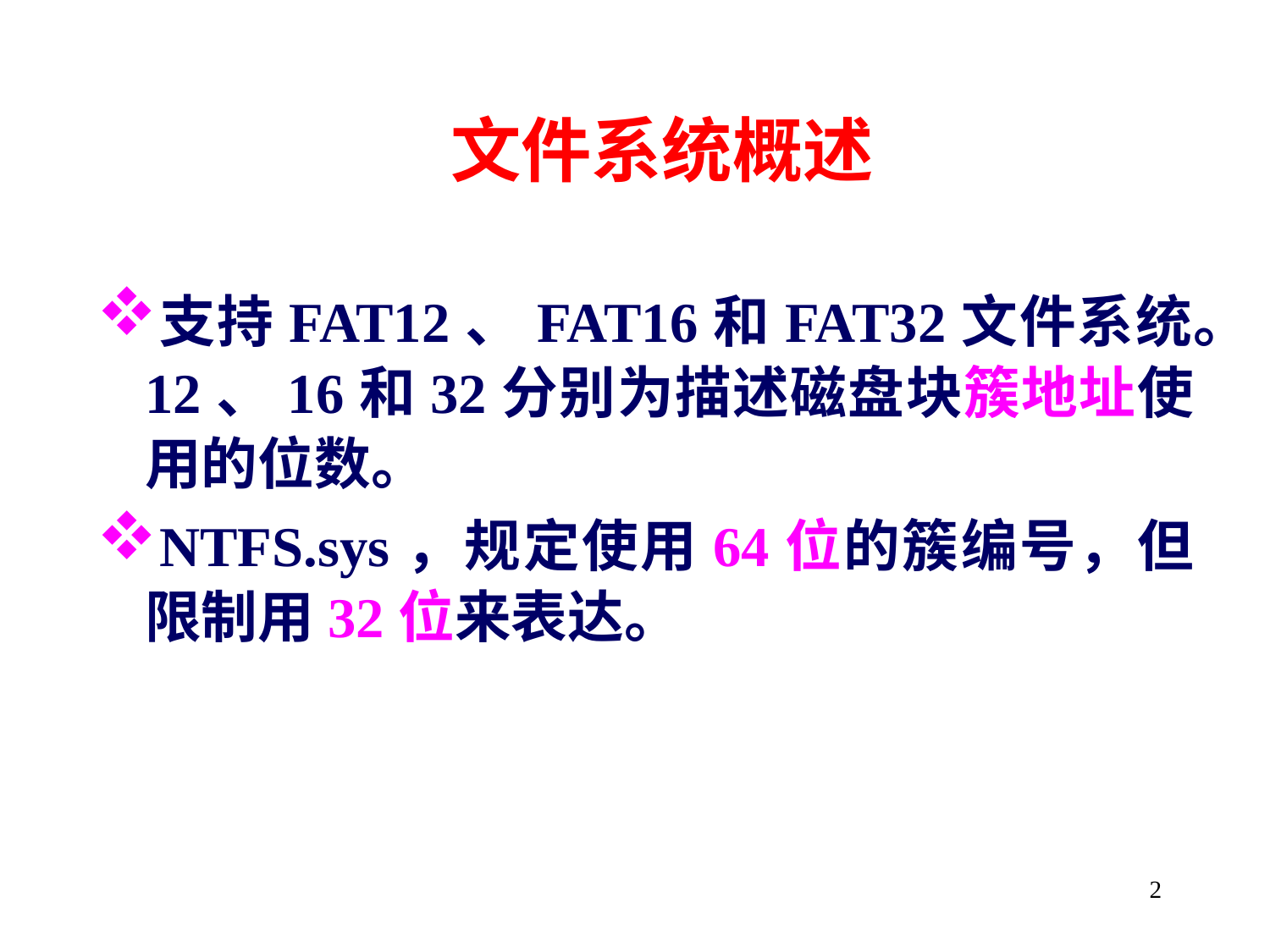

# 文件系统概述
支持FAT12、FAT16和FAT32文件系统。12、16和32分别为描述磁盘块簇地址使用的位数。
NTFS.sys，规定使用64位的簇编号，但限制用32位来表达。
2